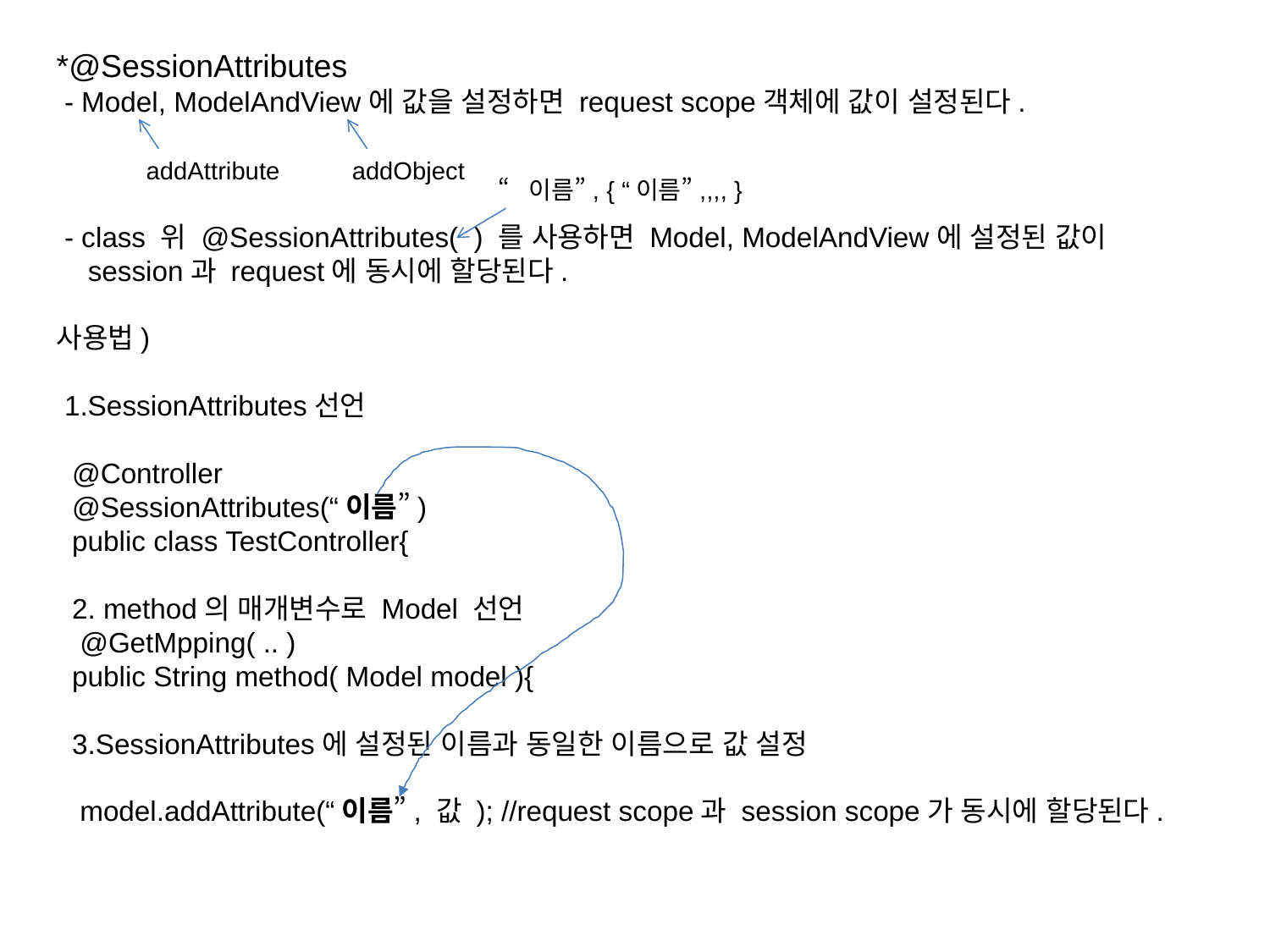

*@SessionAttributes
 - Model, ModelAndView에 값을 설정하면 request scope객체에 값이 설정된다.

 - class 위 @SessionAttributes(  ) 를 사용하면 Model, ModelAndView에 설정된 값이
    session과 request에 동시에 할당된다.

사용법)

 1.SessionAttributes선언

  @Controller
  @SessionAttributes(“이름”)
  public class TestController{

  2. method의 매개변수로 Model 선언
   @GetMpping( .. )
  public String method( Model model ){

  3.SessionAttributes에 설정된 이름과 동일한 이름으로 값 설정

   model.addAttribute(“이름”, 값 ); //request scope과 session scope가 동시에 할당된다.

addAttribute
addObject
“이름”, { “이름”,,,, }